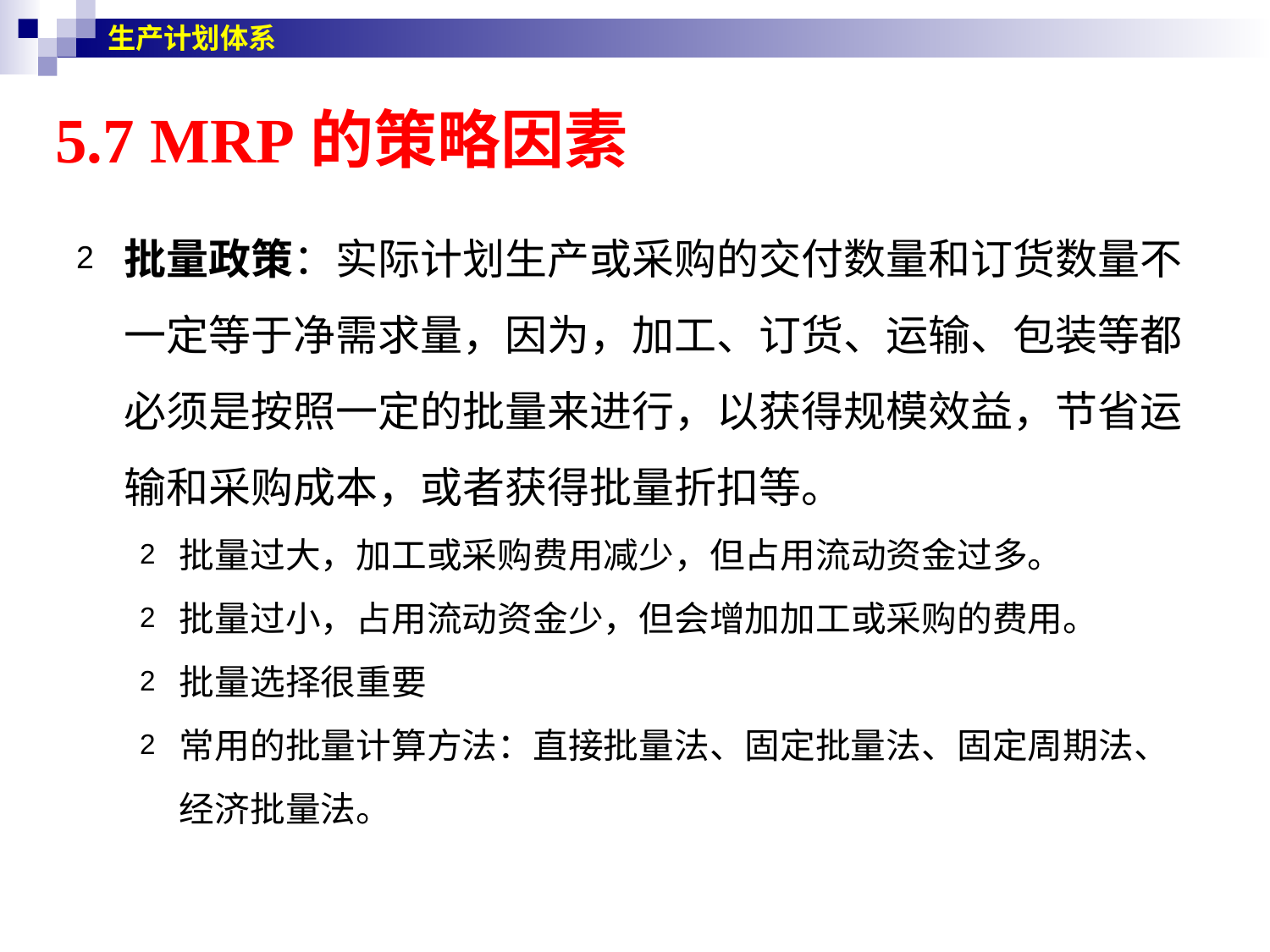

生产计划体系
# 5.7 MRP的策略因素
批量政策：实际计划生产或采购的交付数量和订货数量不一定等于净需求量，因为，加工、订货、运输、包装等都必须是按照一定的批量来进行，以获得规模效益，节省运输和采购成本，或者获得批量折扣等。
批量过大，加工或采购费用减少，但占用流动资金过多。
批量过小，占用流动资金少，但会增加加工或采购的费用。
批量选择很重要
常用的批量计算方法：直接批量法、固定批量法、固定周期法、经济批量法。